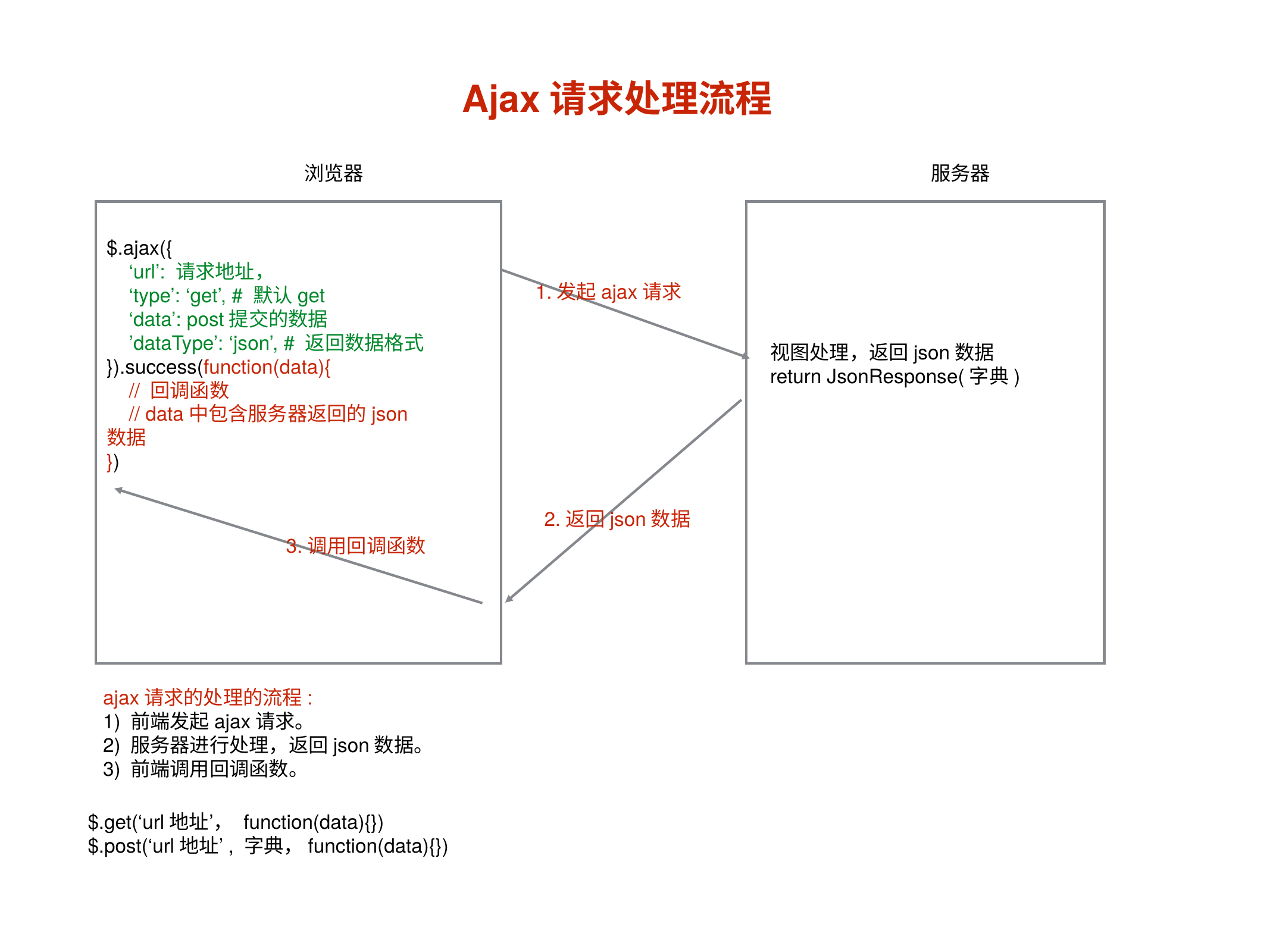

Ajax请求处理流程
浏览器
服务器

$.ajax({
‘url’: 请求地址，
‘type’: ‘get’, # 默认get
‘data’: post提交的数据
’dataType’: ‘json’, # 返回数据格式
}).success(function(data){
// 回调函数
// data中包含服务器返回的json数据
})

1.发起ajax请求
视图处理，返回json数据
return JsonResponse(字典)

2.返回json数据
3.调用回调函数
ajax请求的处理的流程:
前端发起ajax请求。
服务器进行处理，返回json数据。
前端调用回调函数。
$.get(‘url地址’， function(data){})
$.post(‘url地址’, 字典，function(data){})